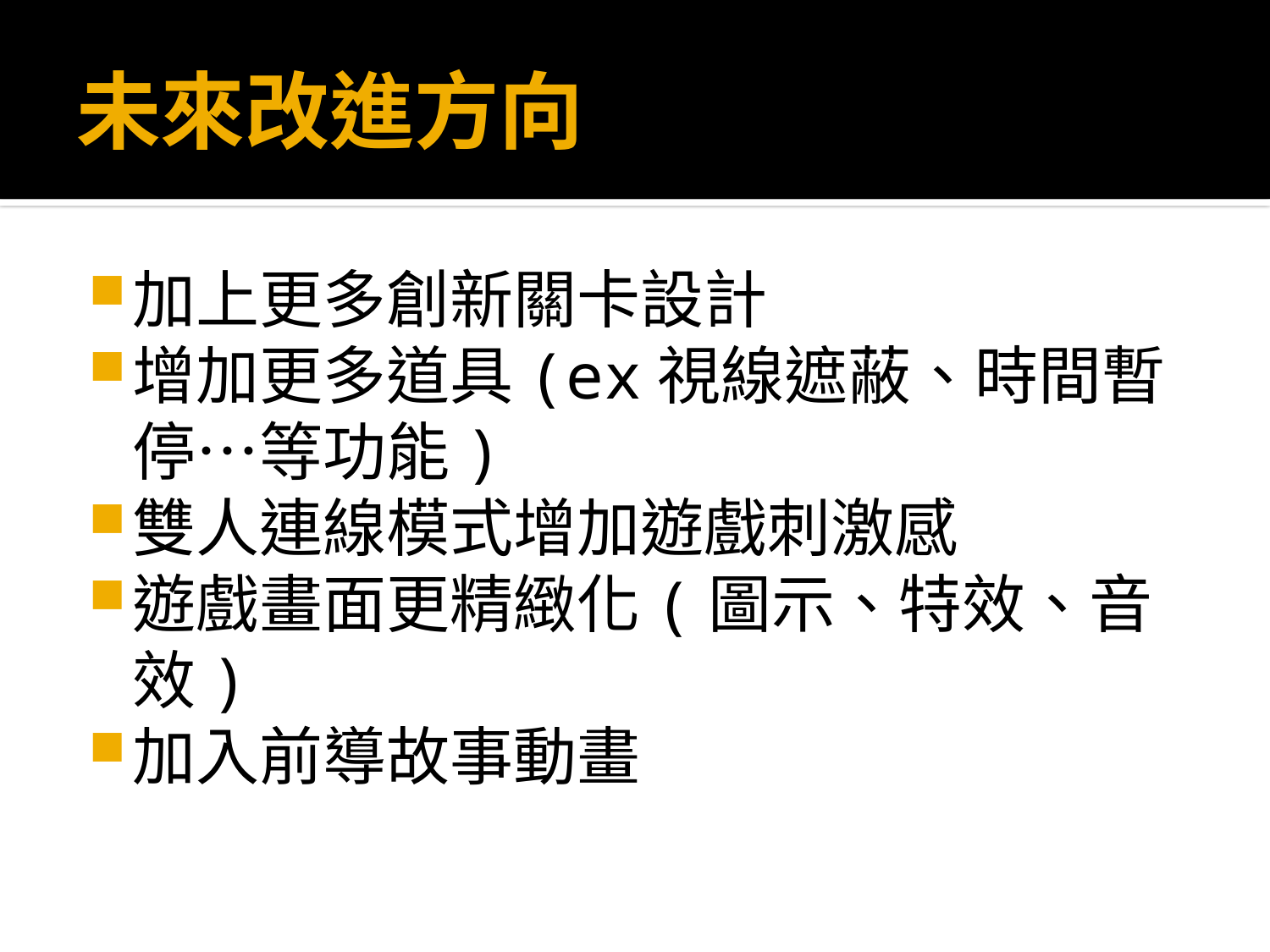

# 未來改進方向
加上更多創新關卡設計
增加更多道具(ex視線遮蔽、時間暫停…等功能)
雙人連線模式增加遊戲刺激感
遊戲畫面更精緻化(圖示、特效、音效)
加入前導故事動畫